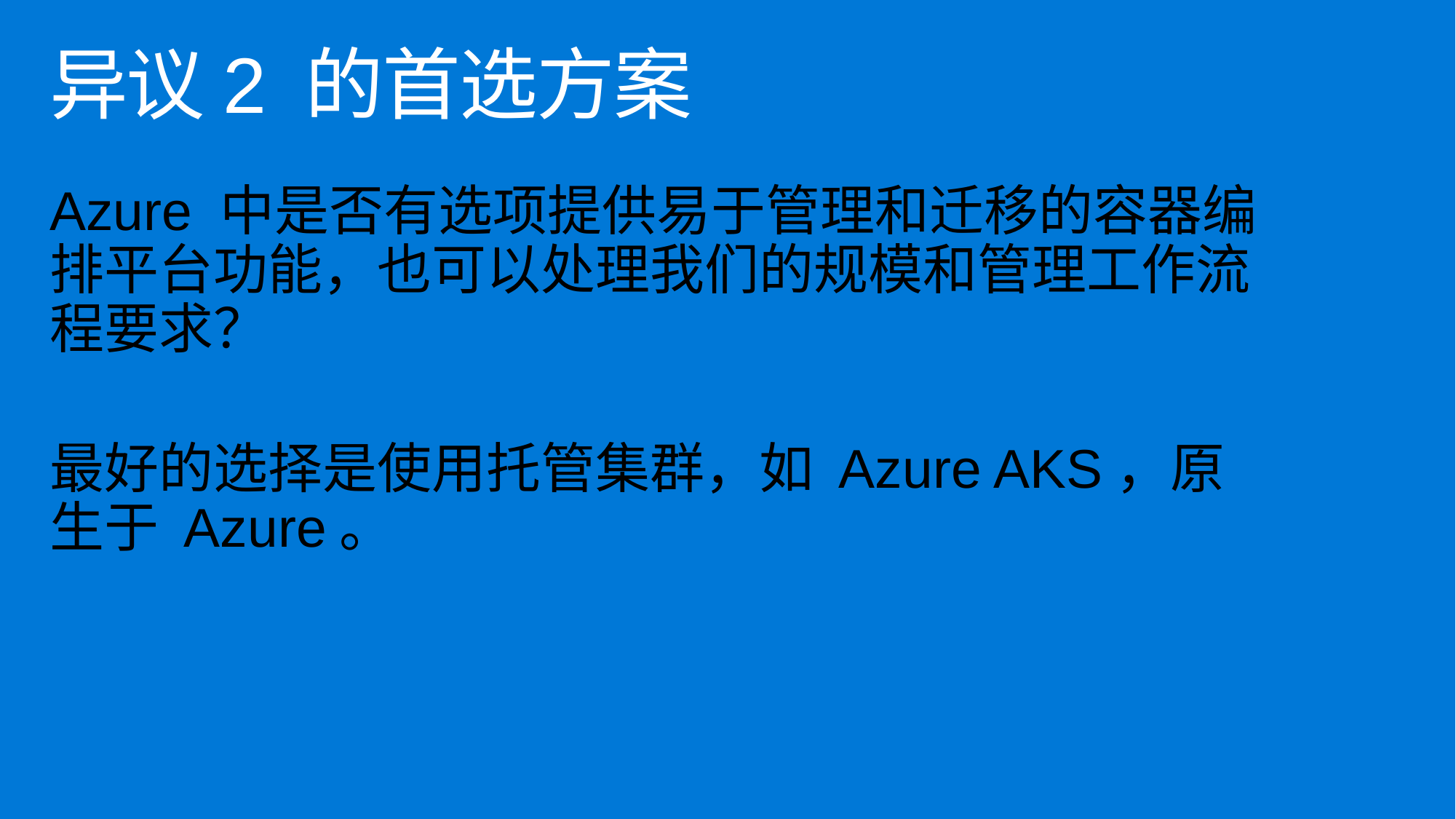

# 异议2 的首选方案
Azure 中是否有选项提供易于管理和迁移的容器编排平台功能，也可以处理我们的规模和管理工作流程要求？

最好的选择是使用托管集群，如 Azure AKS，原生于 Azure。